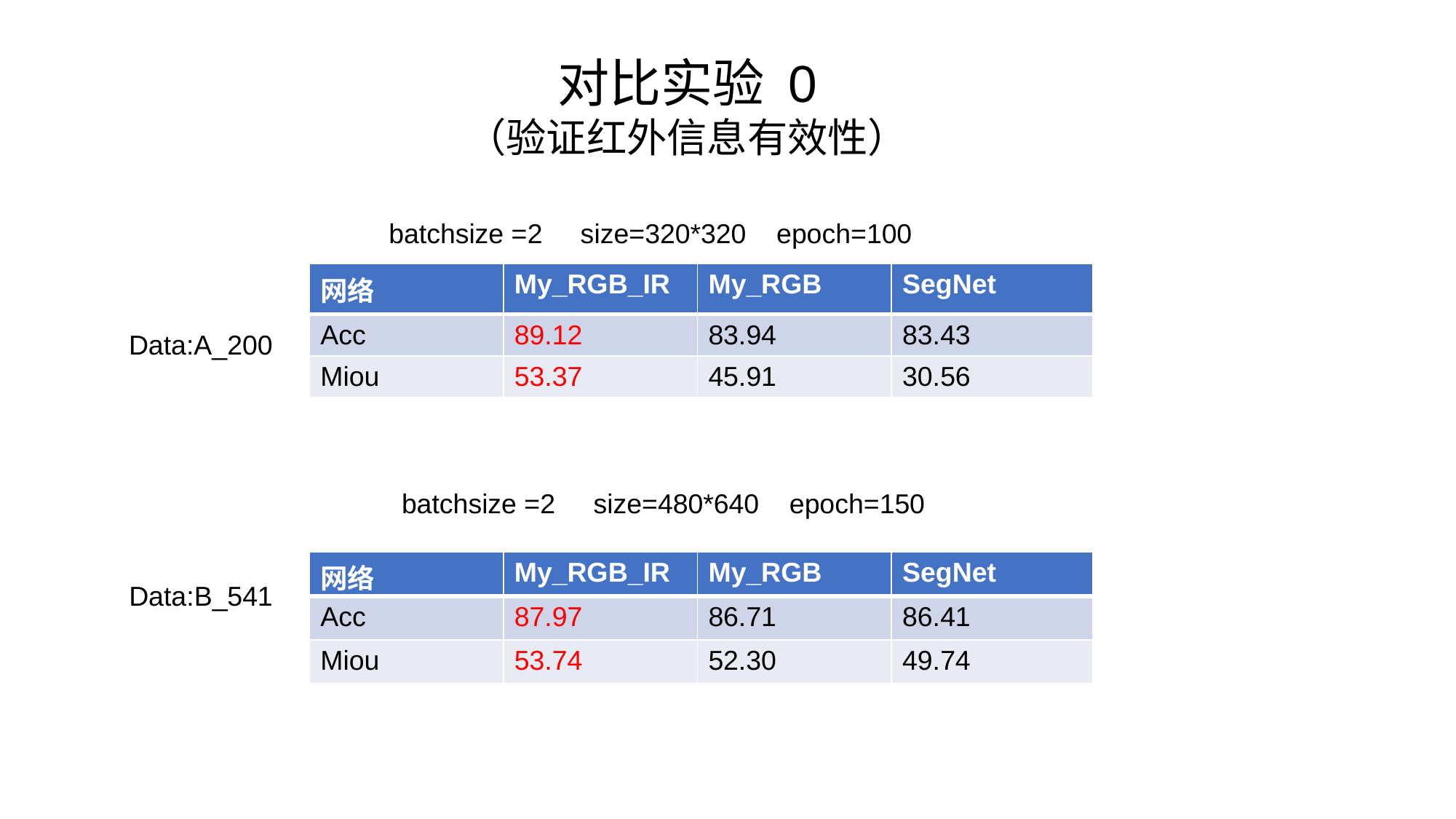

# 对比实验 0 （验证红外信息有效性）
batchsize =2     size=320*320    epoch=100
| 网络 | My\_RGB\_IR | My\_RGB | SegNet |
| --- | --- | --- | --- |
| Acc | 89.12 | 83.94 | 83.43 |
| Miou | 53.37 | 45.91 | 30.56 |
Data:A_200
batchsize =2     size=480*640    epoch=150
| 网络 | My\_RGB\_IR | My\_RGB | SegNet |
| --- | --- | --- | --- |
| Acc | 87.97 | 86.71 | 86.41 |
| Miou | 53.74 | 52.30 | 49.74 |
Data:B_541